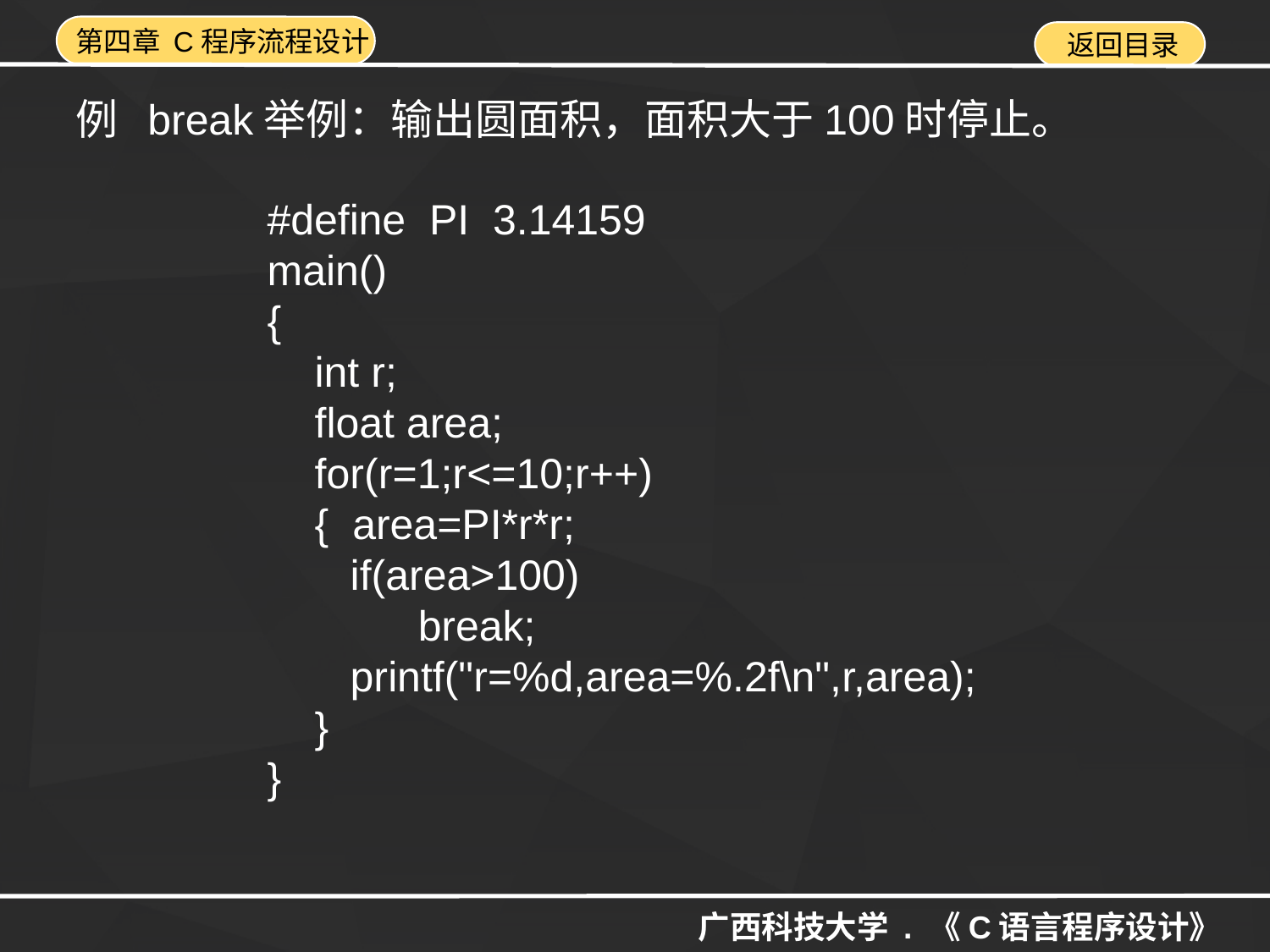

例  break举例：输出圆面积，面积大于100时停止。
#define  PI  3.14159
main()
{
    int r;
    float area;
    for(r=1;r<=10;r++)
    {  area=PI*r*r;
       if(area>100)
	  break;
       printf("r=%d,area=%.2f\n",r,area);
    }
}